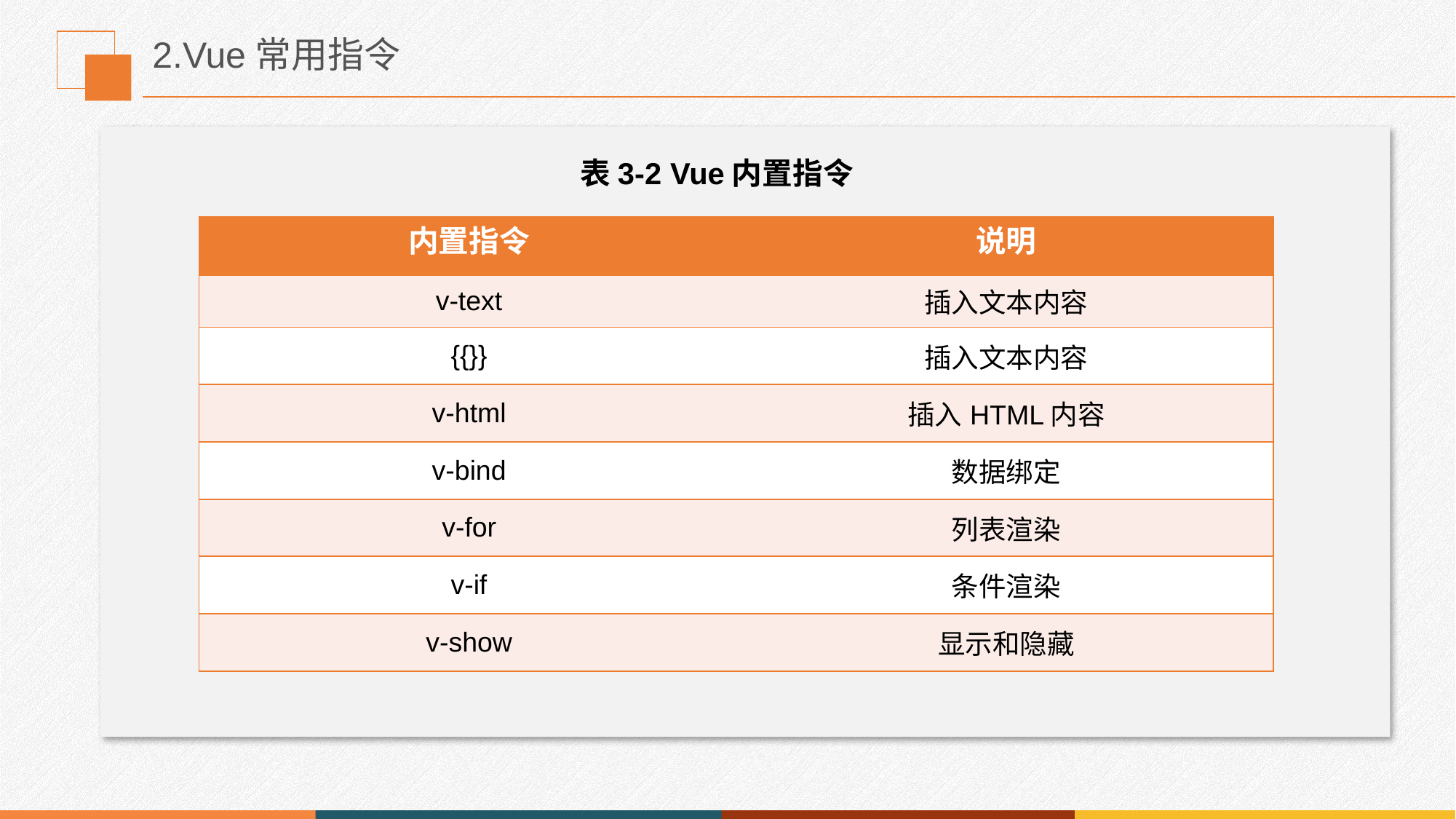

# 2.Vue常用指令

表3-2 Vue内置指令
| 内置指令 | 说明 |
| --- | --- |
| v-text | 插入文本内容 |
| {{}} | 插入文本内容 |
| v-html | 插入HTML内容 |
| v-bind | 数据绑定 |
| v-for | 列表渲染 |
| v-if | 条件渲染 |
| v-show | 显示和隐藏 |